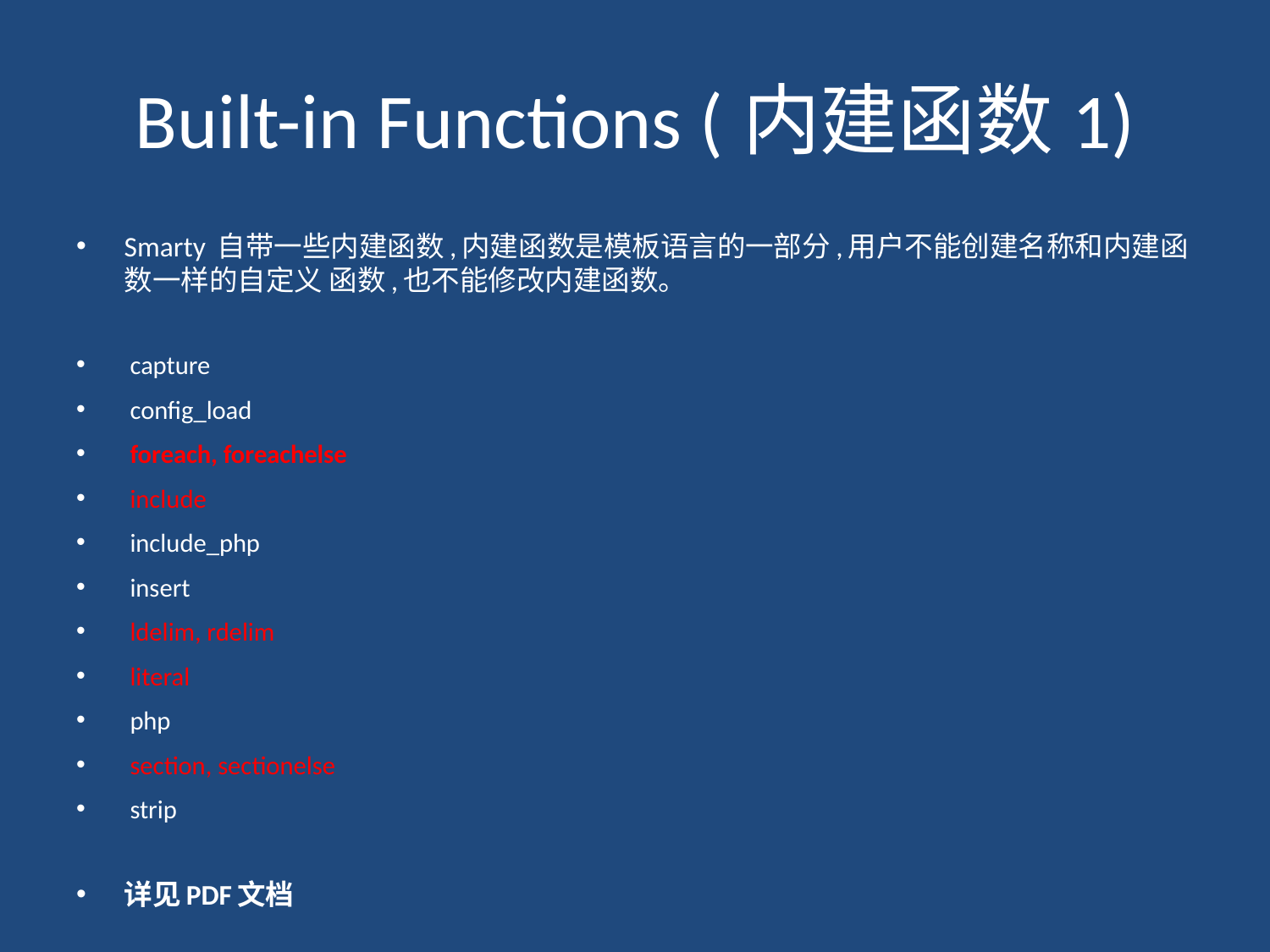

# Built-in Functions (内建函数1)
Smarty 自带一些内建函数,内建函数是模板语言的一部分,用户不能创建名称和内建函数一样的自定义 函数,也不能修改内建函数。

 capture
 config_load
 foreach, foreachelse
 include
 include_php
 insert
 ldelim, rdelim
 literal
 php
 section, sectionelse
 strip

详见PDF文档